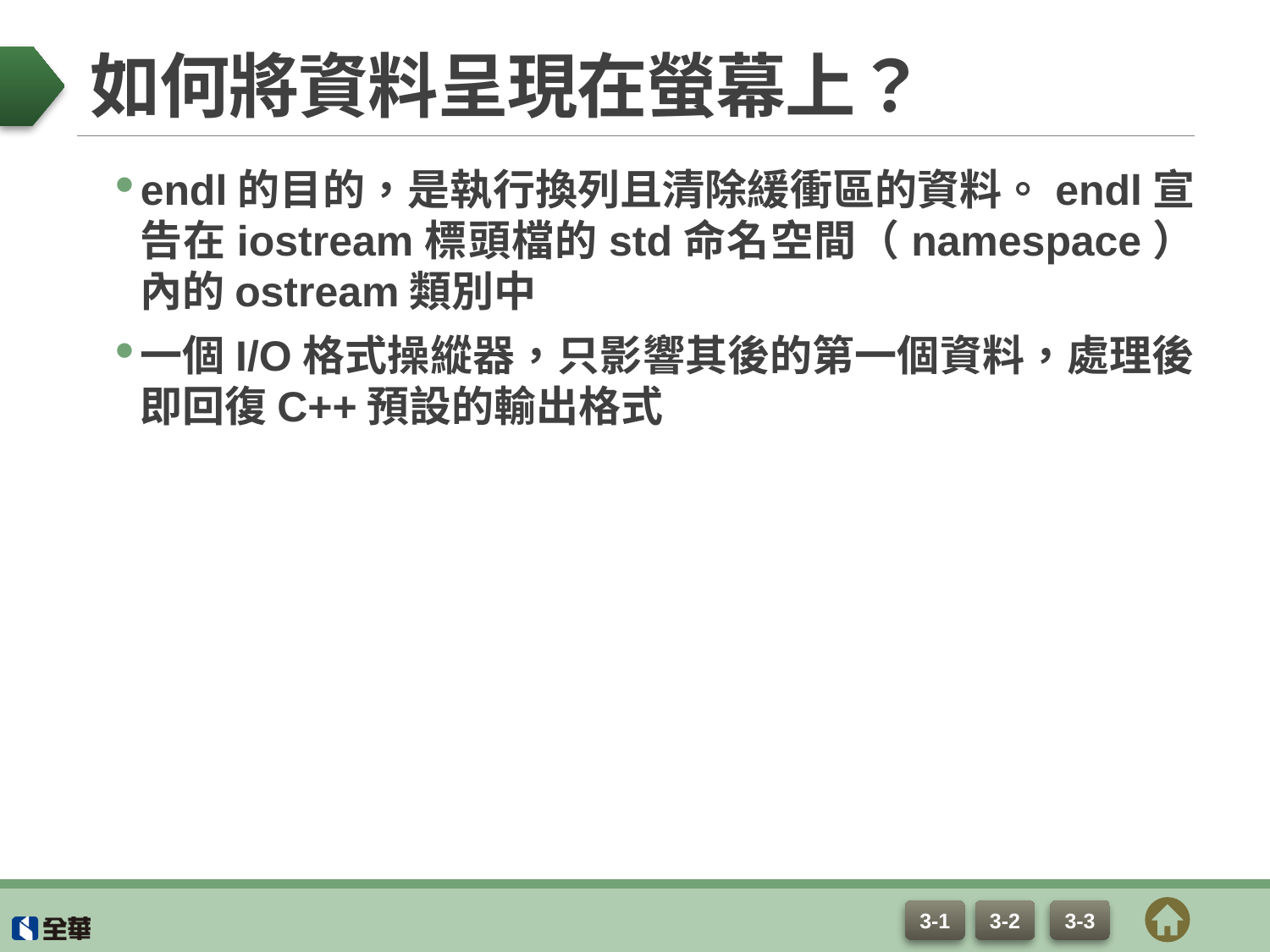

# 如何將資料呈現在螢幕上？
endl的目的，是執行換列且清除緩衝區的資料。endl宣告在iostream標頭檔的std命名空間（namespace）內的ostream類別中
一個I/O格式操縱器，只影響其後的第一個資料，處理後即回復C++預設的輸出格式